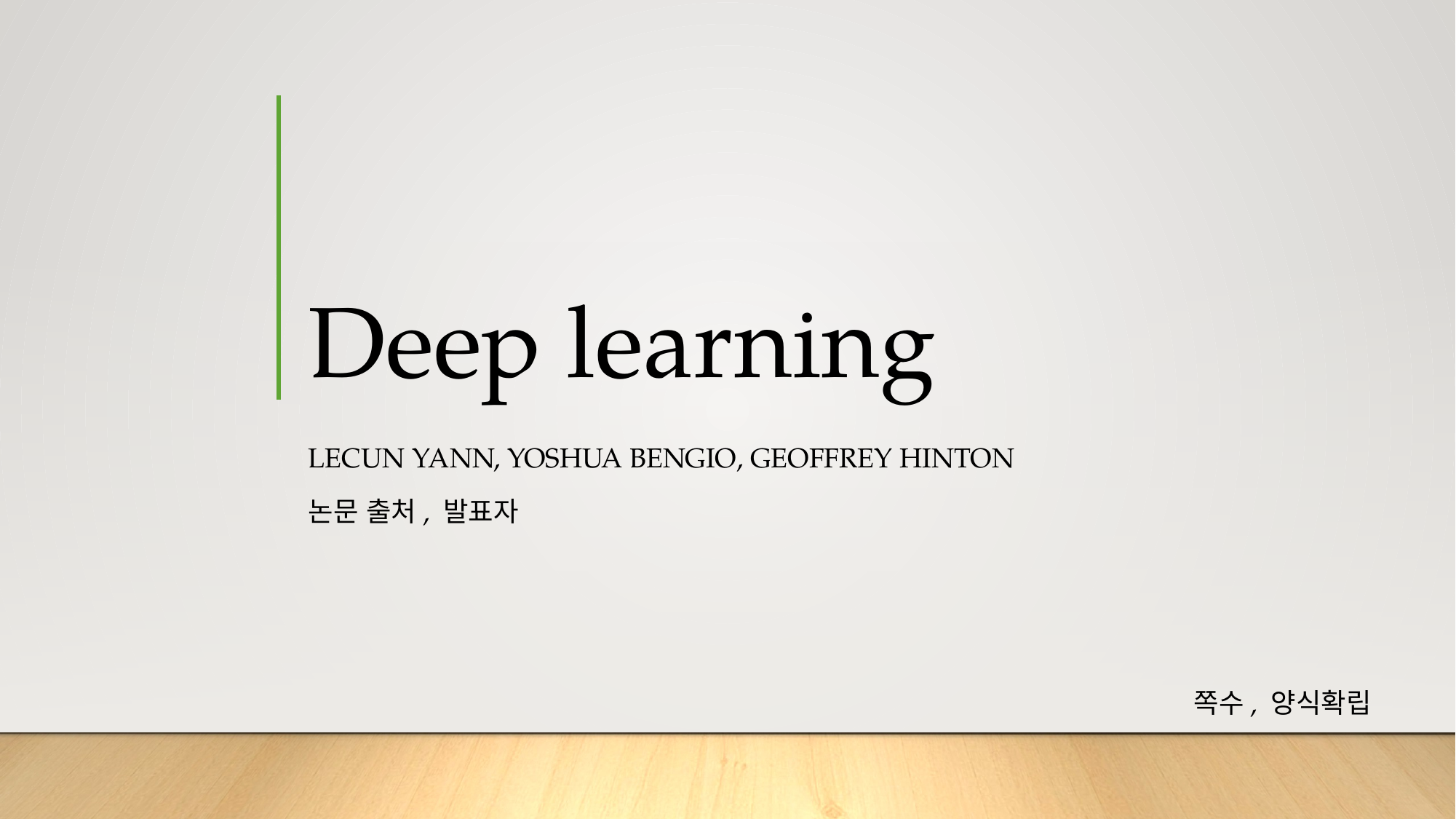

# Deep learning
LeCun Yann, Yoshua Bengio, Geoffrey Hinton
논문 출처, 발표자
쪽수, 양식확립